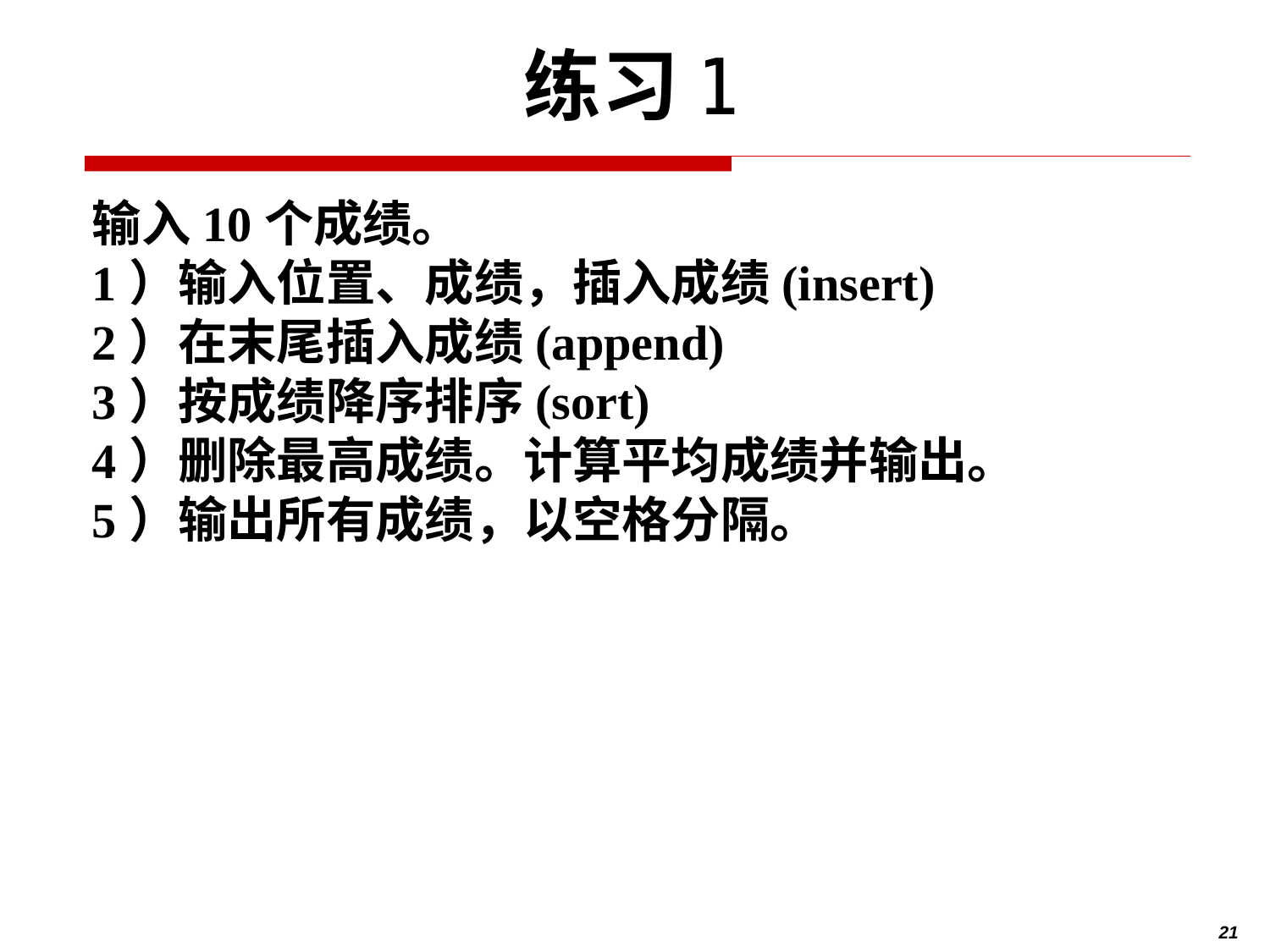

# 练习1
输入10个成绩。
1）输入位置、成绩，插入成绩(insert)
2）在末尾插入成绩(append)
3）按成绩降序排序(sort)
4）删除最高成绩。计算平均成绩并输出。
5）输出所有成绩，以空格分隔。
21